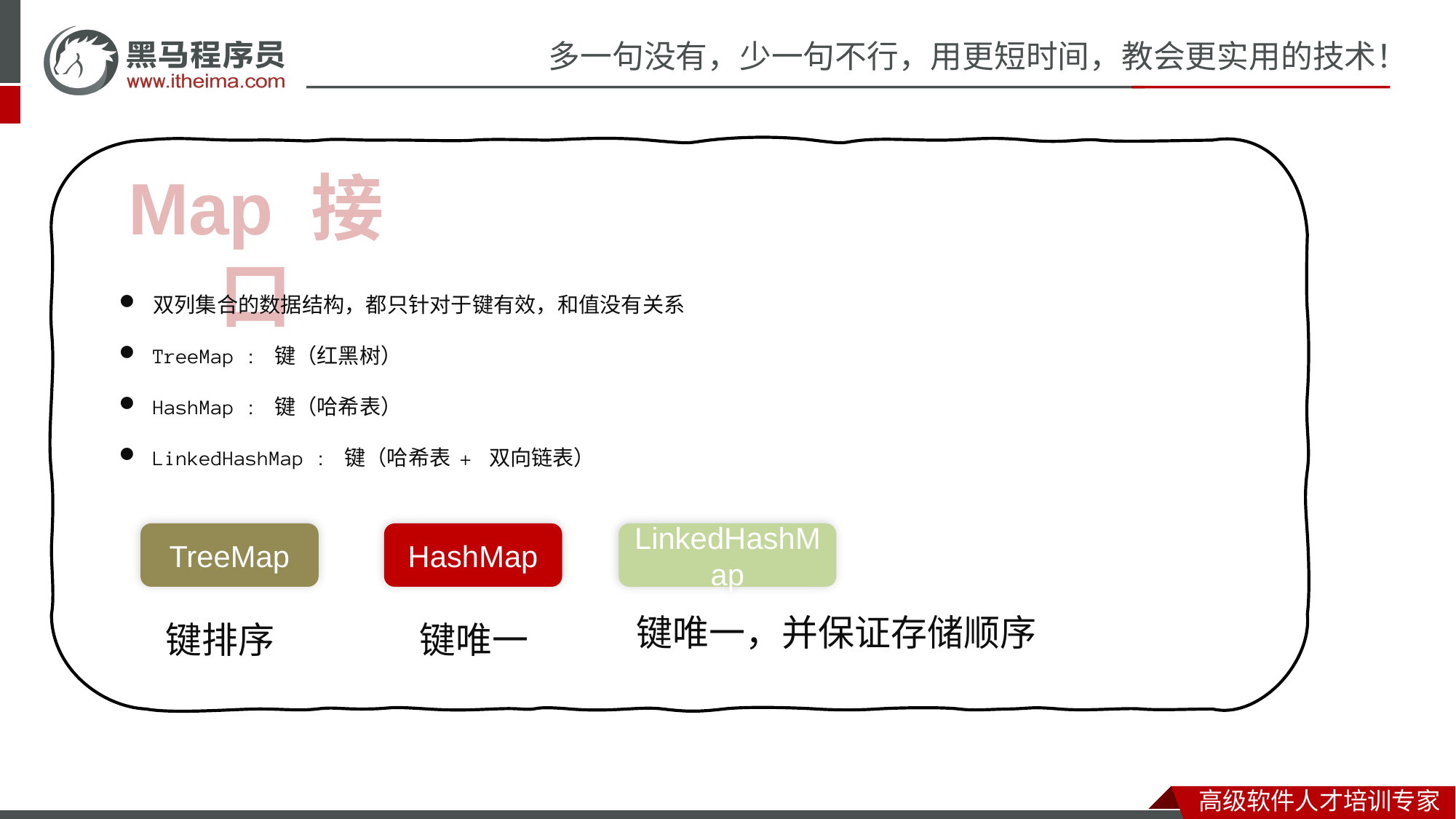

Map 接口
双列集合的数据结构，都只针对于键有效，和值没有关系
TreeMap : 键（红黑树）
HashMap : 键（哈希表）
LinkedHashMap : 键（哈希表 + 双向链表）
TreeMap
HashMap
LinkedHashMap
键唯一，并保证存储顺序
键排序
键唯一